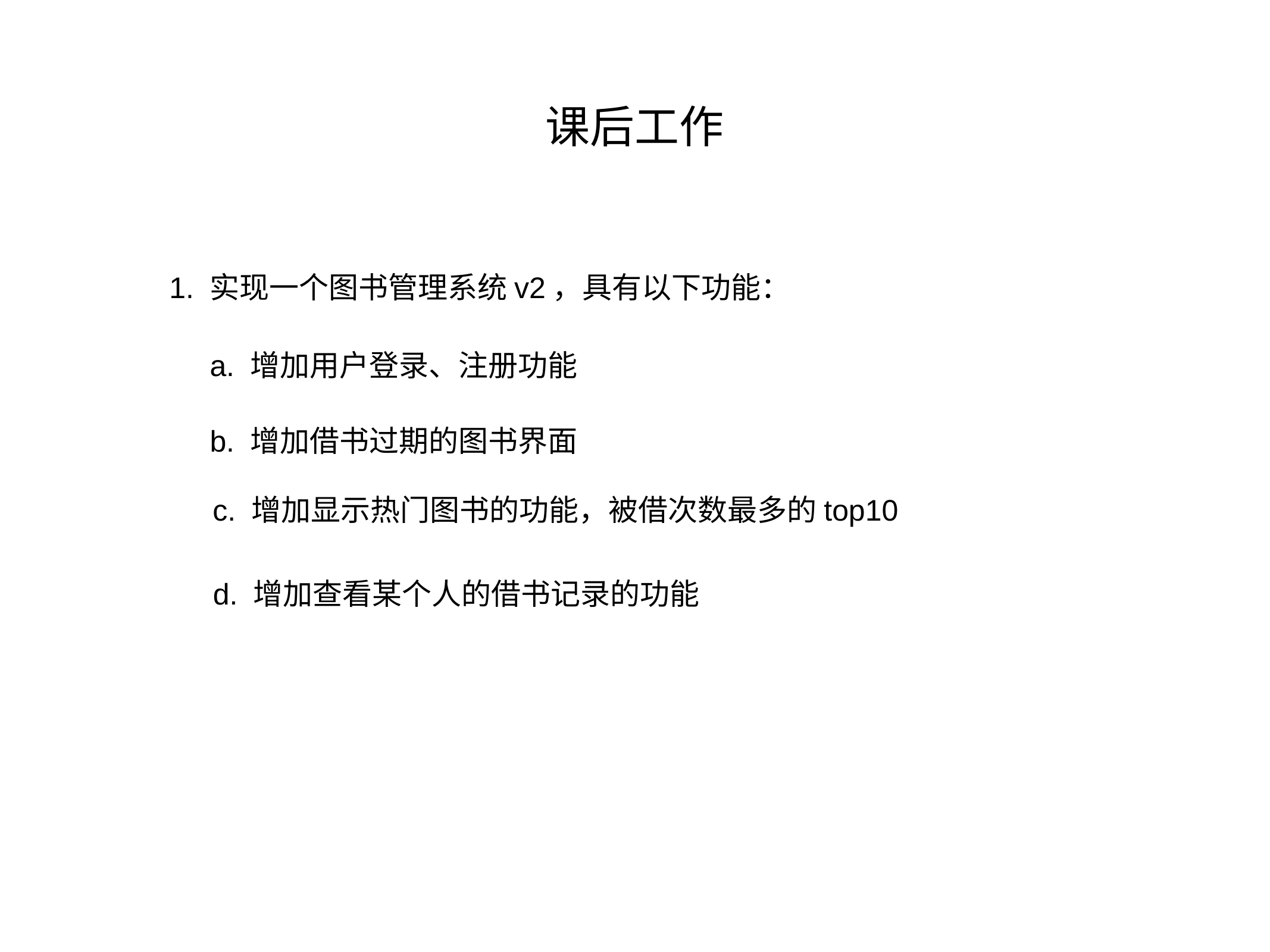

课后工作
1. 实现一个图书管理系统v2，具有以下功能：
a. 增加用户登录、注册功能
b. 增加借书过期的图书界面
c. 增加显示热门图书的功能，被借次数最多的top10
d. 增加查看某个人的借书记录的功能